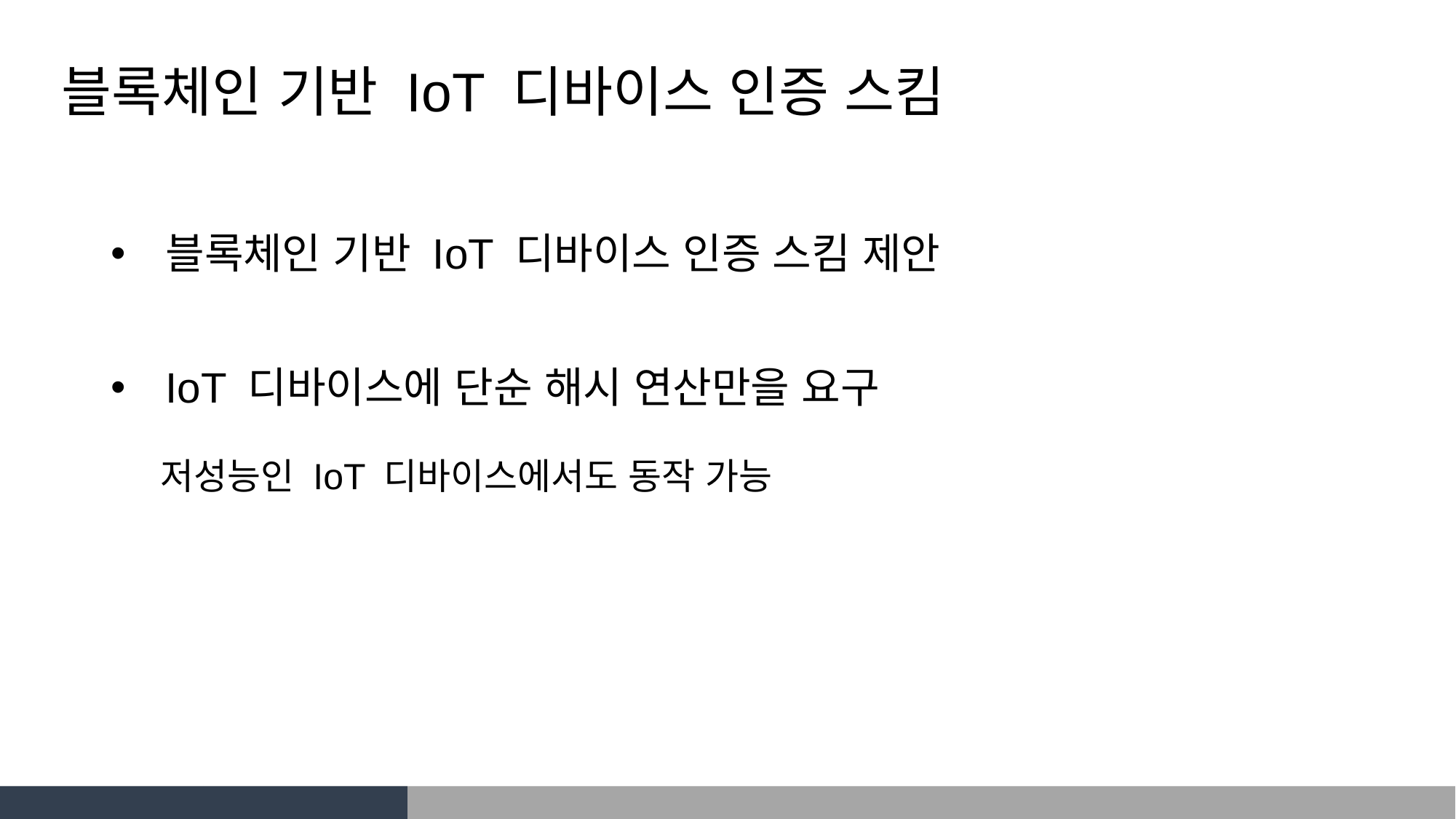

블록체인 기반 IoT 디바이스 인증 스킴
블록체인 기반 IoT 디바이스 인증 스킴 제안
IoT 디바이스에 단순 해시 연산만을 요구

    저성능인 IoT 디바이스에서도 동작 가능